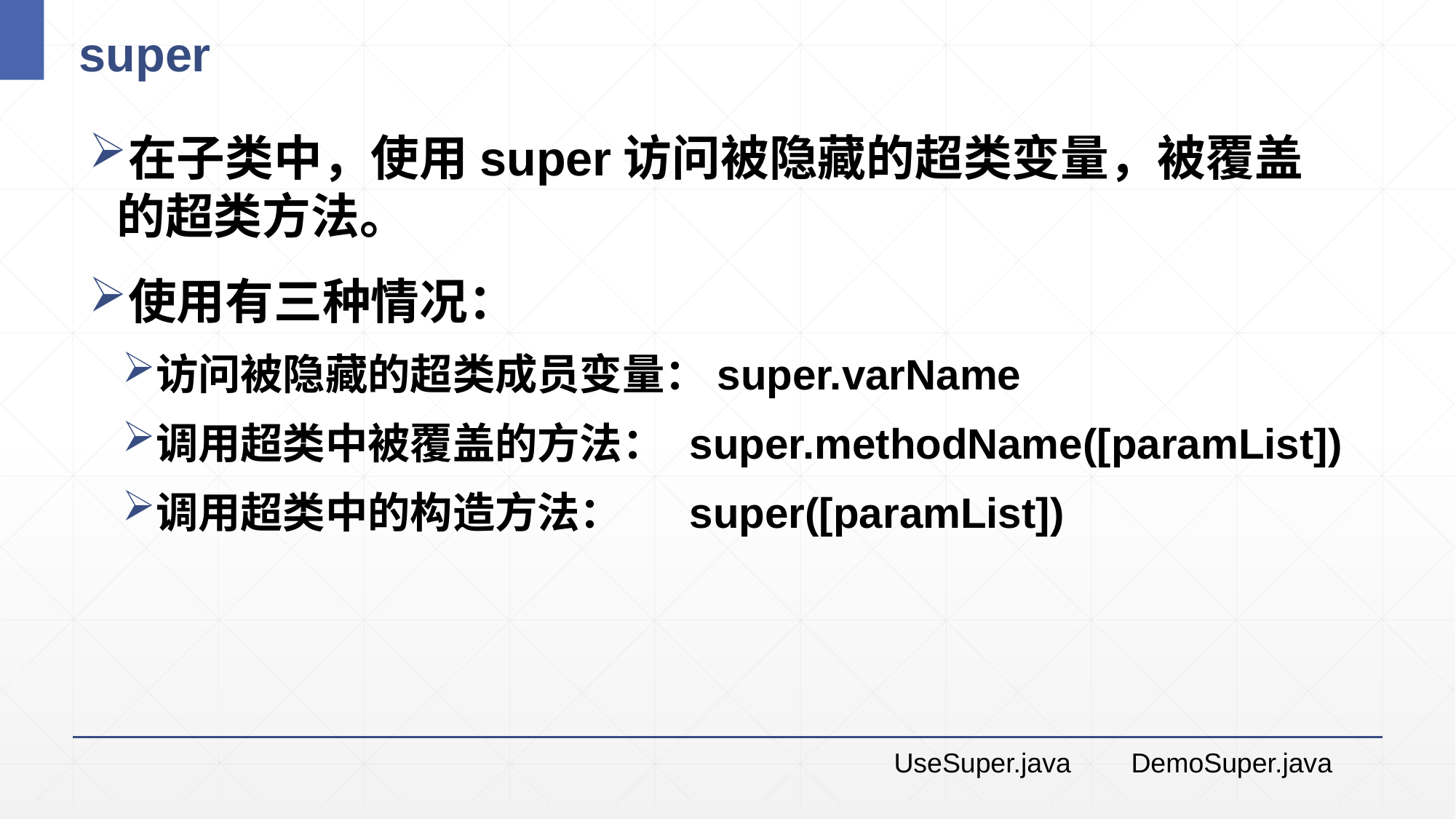

# super
在子类中，使用super访问被隐藏的超类变量，被覆盖的超类方法。
使用有三种情况：
访问被隐藏的超类成员变量：super.varName
调用超类中被覆盖的方法： 	super.methodName([paramList])
调用超类中的构造方法：	super([paramList])
UseSuper.java
DemoSuper.java